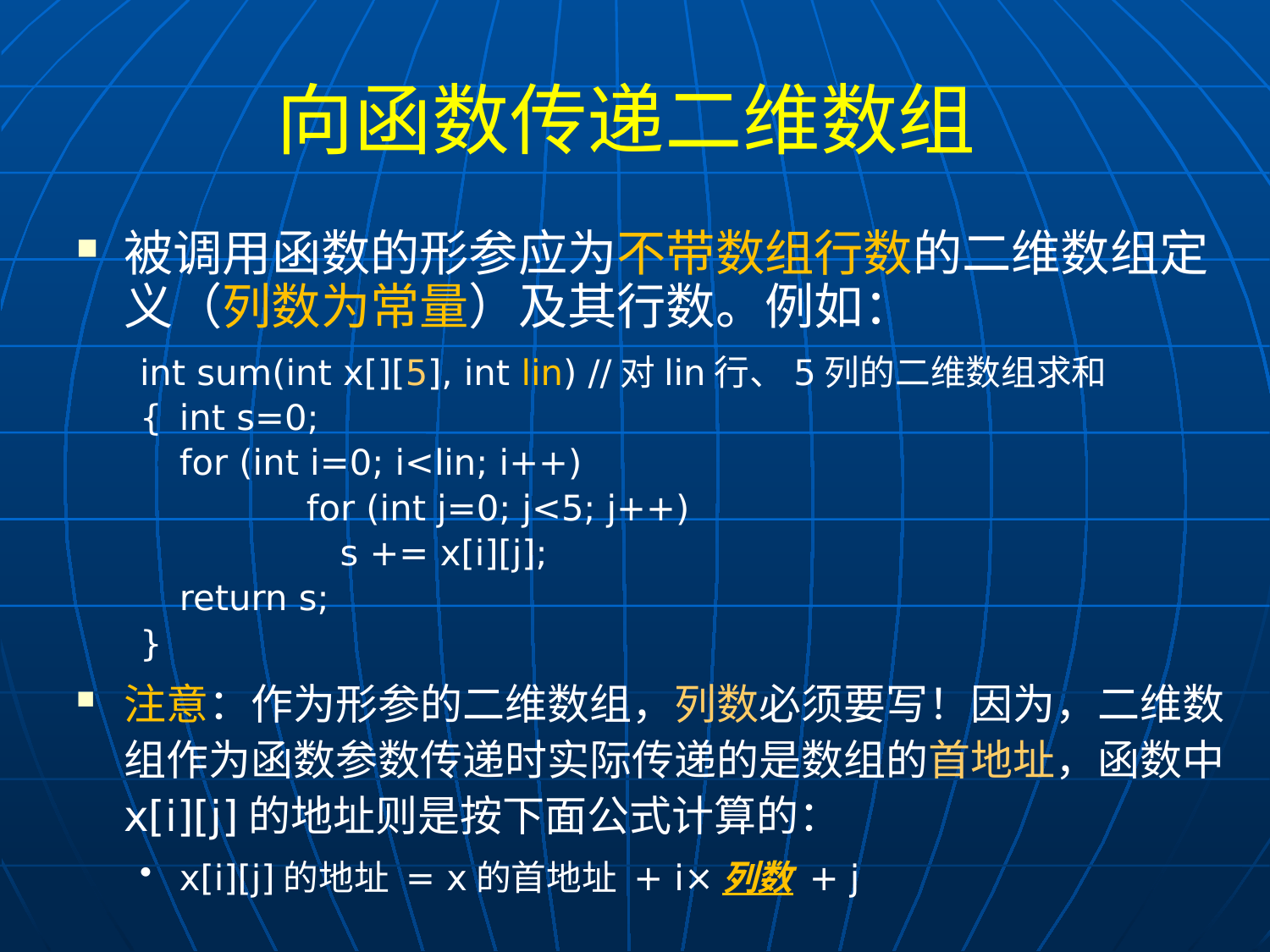

# 向函数传递二维数组
被调用函数的形参应为不带数组行数的二维数组定义（列数为常量）及其行数。例如：
int sum(int x[][5], int lin) //对lin行、5列的二维数组求和
{	int s=0;
	for (int i=0; i<lin; i++)
		for (int j=0; j<5; j++)
		   s += x[i][j];
	return s;
}
注意：作为形参的二维数组，列数必须要写！因为，二维数组作为函数参数传递时实际传递的是数组的首地址，函数中x[i][j]的地址则是按下面公式计算的：
x[i][j]的地址 = x的首地址 + i×列数 + j